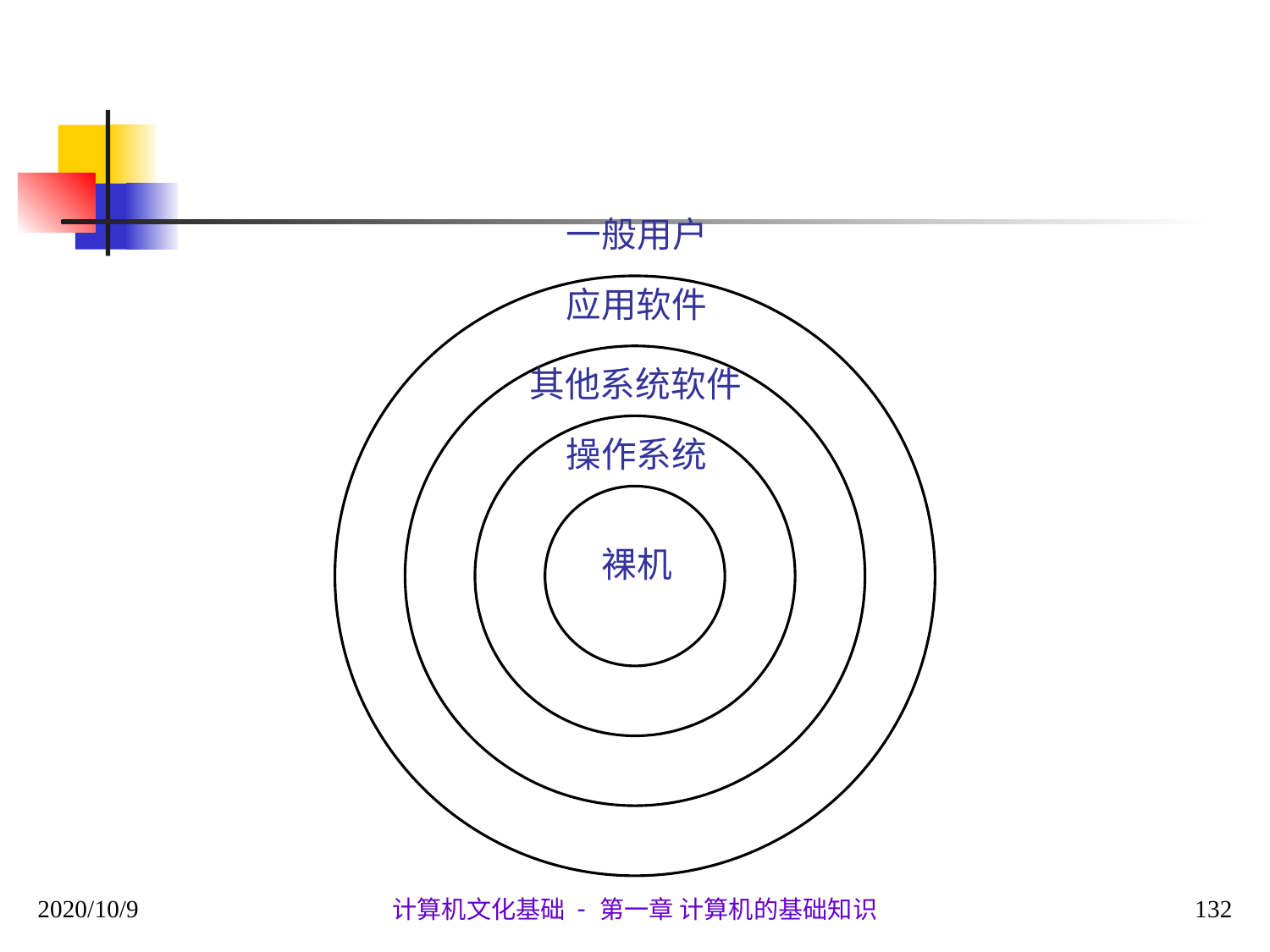

#
一般用户

应用软件

其他系统软件

操作系统

裸机
2020/10/9
132
计算机文化基础 - 第一章 计算机的基础知识